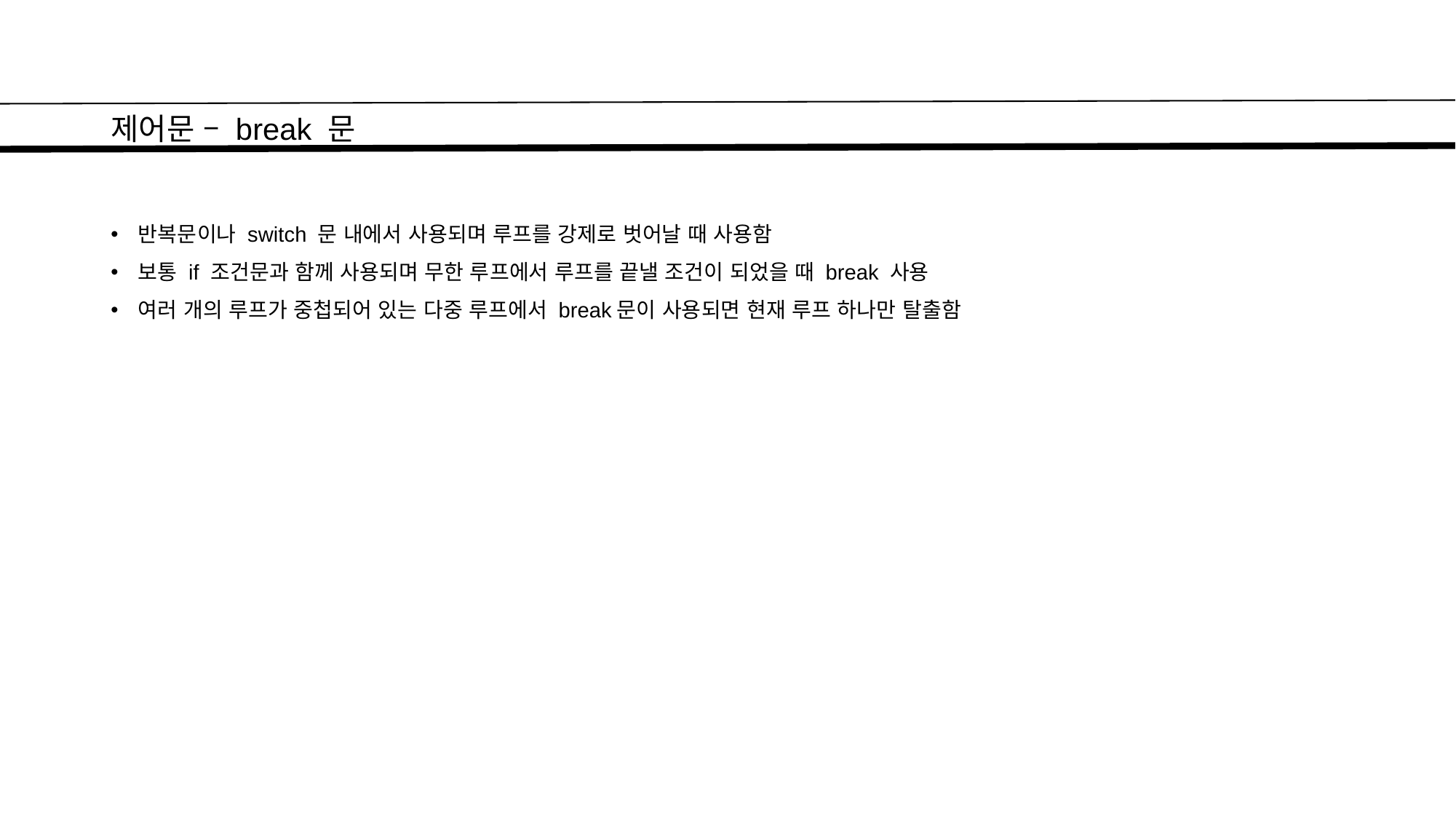

# 제어문 – break 문
반복문이나 switch 문 내에서 사용되며 루프를 강제로 벗어날 때 사용함
보통 if 조건문과 함께 사용되며 무한 루프에서 루프를 끝낼 조건이 되었을 때 break 사용
여러 개의 루프가 중첩되어 있는 다중 루프에서 break문이 사용되면 현재 루프 하나만 탈출함